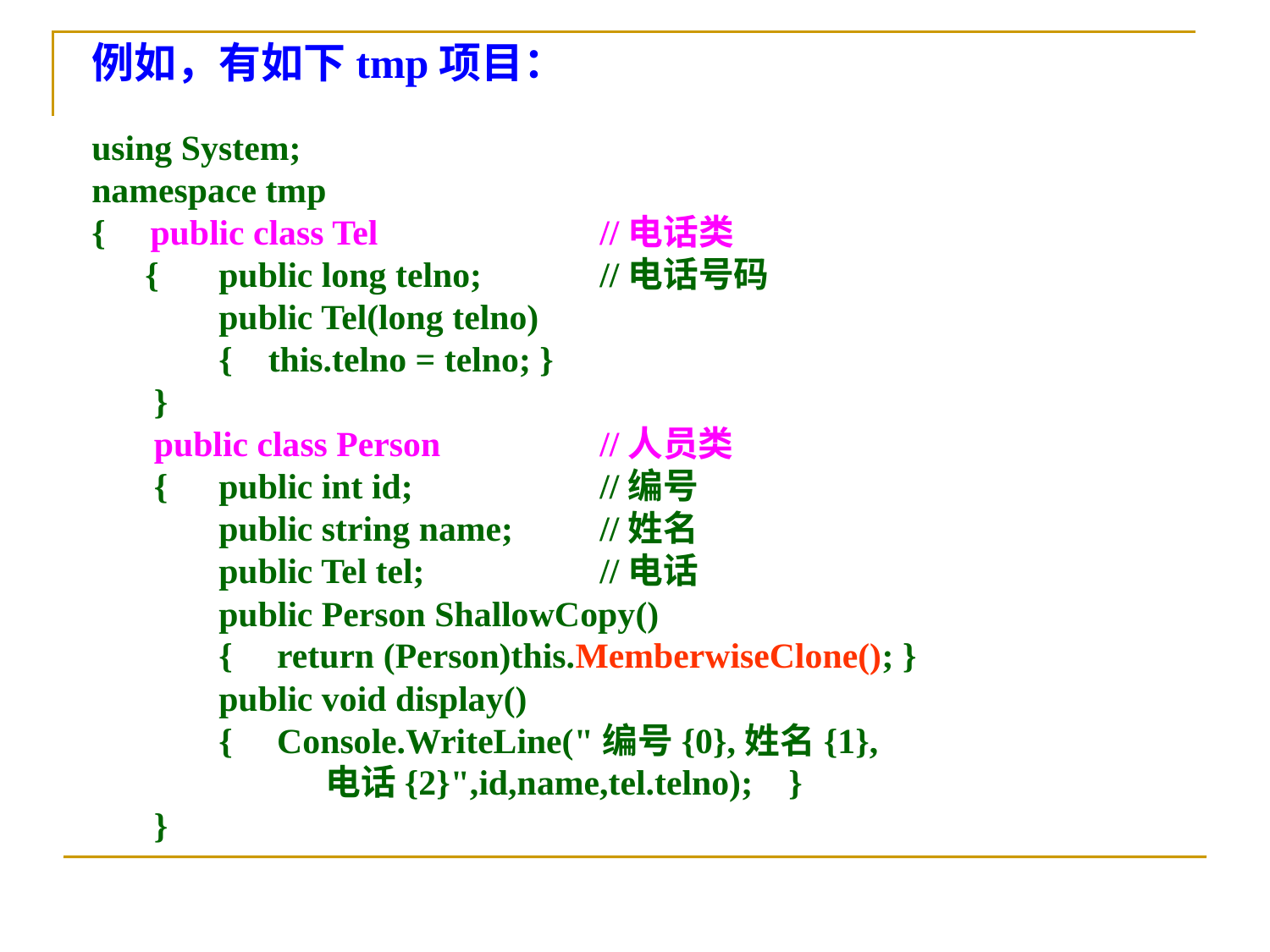

例如，有如下tmp项目：
using System;
namespace tmp
{     public class Tel            	//电话类
      {	public long telno;       	//电话号码
        	public Tel(long telno)
        	{    this.telno = telno; }
       }
       public class Person         	//人员类
       {	public int id;          	//编号
        	public string name;     	//姓名
        	public Tel tel;         	//电话
        	public Person ShallowCopy()
        	{     return (Person)this.MemberwiseClone(); }
        	public void display()
        	{     Console.WriteLine("编号{0},姓名{1},
                            电话{2}",id,name,tel.telno);    }
       }